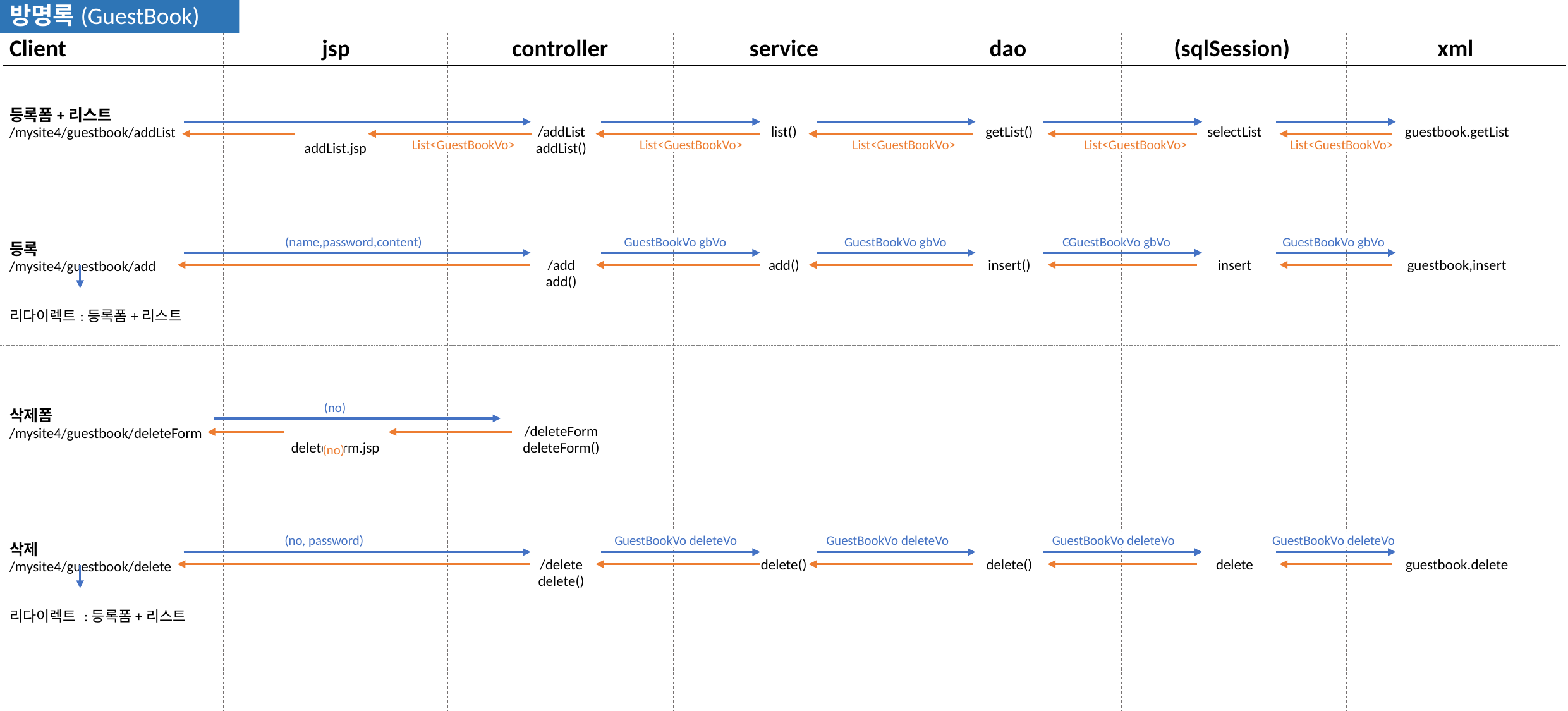

# 방명록(GuestBook)
Client
jsp
controller
service
dao
(sqlSession)
xml

등록폼+리스트
/mysite4/guestbook/addList

등록
/mysite4/guestbook/add

리다이렉트:등록폼+리스트

삭제폼
/mysite4/guestbook/deleteForm

삭제
/mysite4/guestbook/delete

리다이렉트 :등록폼+리스트

addList.jsp

deleteForm.jsp

/addList
addList()

/add
add()

/deleteForm
deleteForm()

/delete
delete()

list()

add()

delete()

getList()

insert()

delete()

selectList

insert

delete

guestbook.getList

guestbook,insert

guestbook.delete

List<GuestBookVo>
List<GuestBookVo>
List<GuestBookVo>
List<GuestBookVo>
List<GuestBookVo>
(name,password,content)
GuestBookVo gbVo
GuestBookVo gbVo
GuestBookVo gbVo
GuestBookVo gbVo
GuestBookVo gbVo
(no)
(no)
(no, password)
GuestBookVo deleteVo
GuestBookVo deleteVo
GuestBookVo deleteVo
GuestBookVo deleteVo